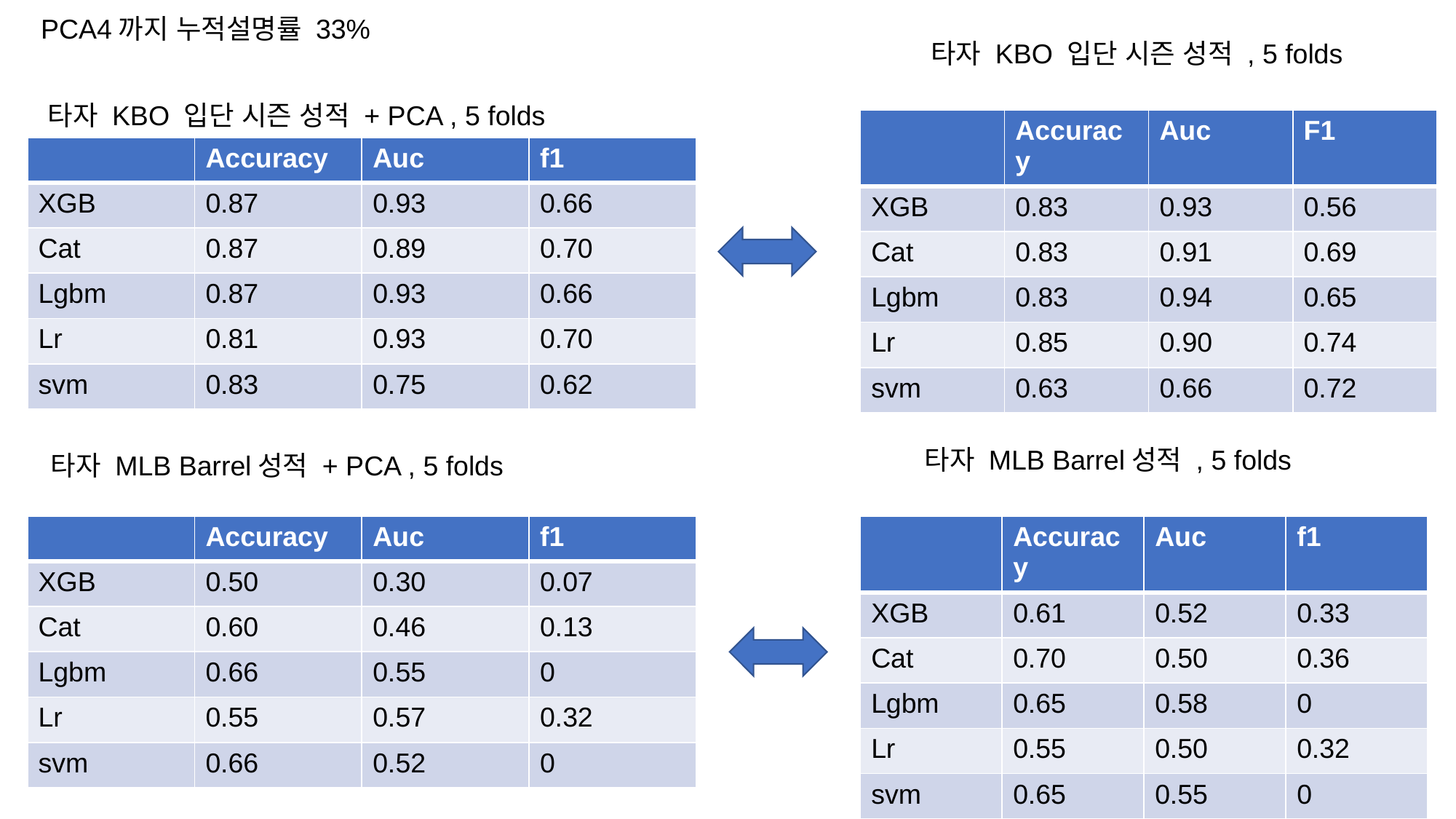

PCA4까지 누적설명률 33%
타자 KBO 입단 시즌 성적 , 5 folds
타자 KBO 입단 시즌 성적 + PCA , 5 folds
|  | Accuracy | Auc | F1 |
| --- | --- | --- | --- |
| XGB | 0.83 | 0.93 | 0.56 |
| Cat | 0.83 | 0.91 | 0.69 |
| Lgbm | 0.83 | 0.94 | 0.65 |
| Lr | 0.85 | 0.90 | 0.74 |
| svm | 0.63 | 0.66 | 0.72 |
|  | Accuracy | Auc | f1 |
| --- | --- | --- | --- |
| XGB | 0.87 | 0.93 | 0.66 |
| Cat | 0.87 | 0.89 | 0.70 |
| Lgbm | 0.87 | 0.93 | 0.66 |
| Lr | 0.81 | 0.93 | 0.70 |
| svm | 0.83 | 0.75 | 0.62 |

타자 MLB Barrel성적 , 5 folds
타자 MLB Barrel성적 + PCA , 5 folds
|  | Accuracy | Auc | f1 |
| --- | --- | --- | --- |
| XGB | 0.50 | 0.30 | 0.07 |
| Cat | 0.60 | 0.46 | 0.13 |
| Lgbm | 0.66 | 0.55 | 0 |
| Lr | 0.55 | 0.57 | 0.32 |
| svm | 0.66 | 0.52 | 0 |
|  | Accuracy | Auc | f1 |
| --- | --- | --- | --- |
| XGB | 0.61 | 0.52 | 0.33 |
| Cat | 0.70 | 0.50 | 0.36 |
| Lgbm | 0.65 | 0.58 | 0 |
| Lr | 0.55 | 0.50 | 0.32 |
| svm | 0.65 | 0.55 | 0 |